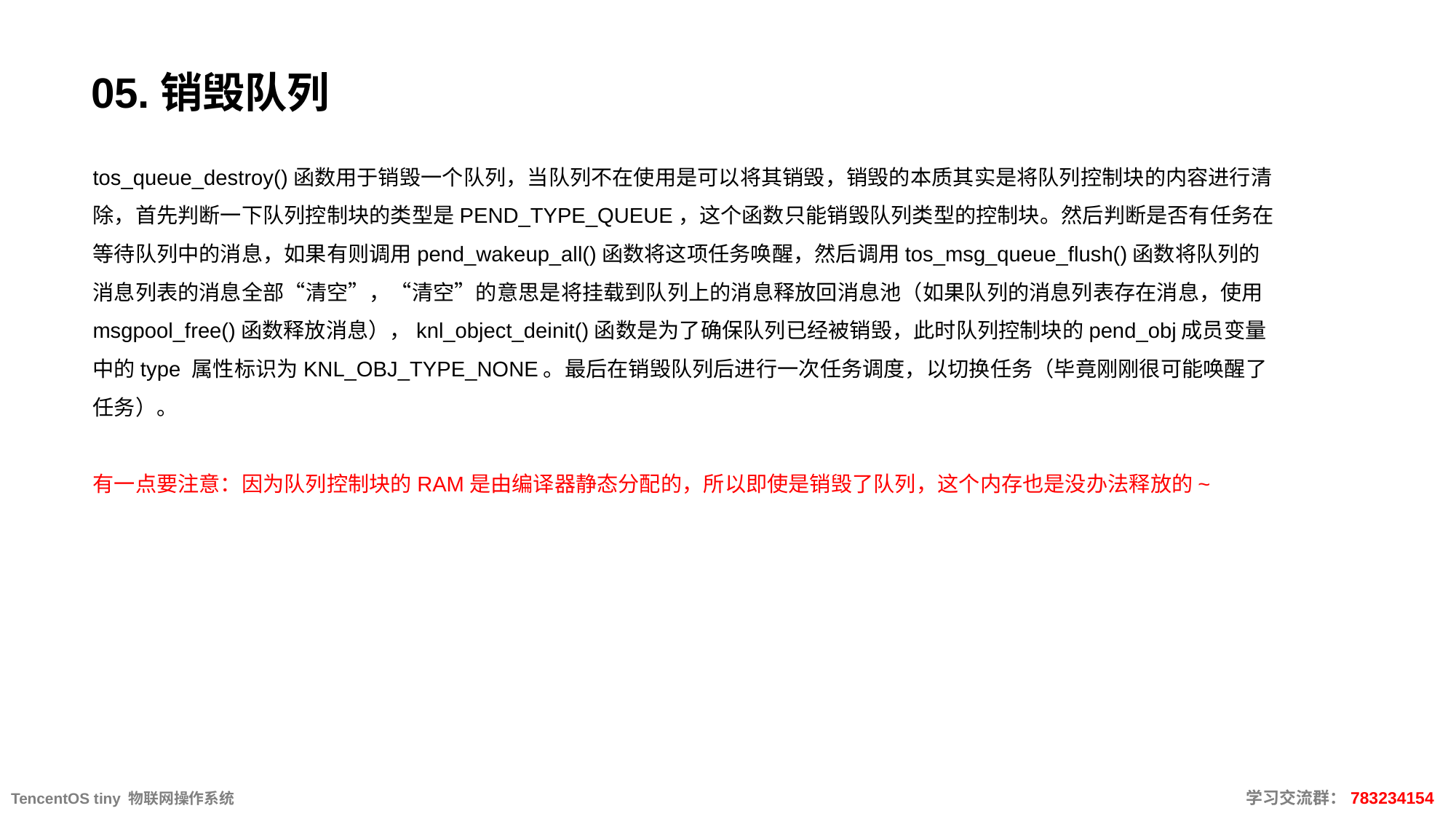

# 05.销毁队列
tos_queue_destroy()函数用于销毁一个队列，当队列不在使用是可以将其销毁，销毁的本质其实是将队列控制块的内容进行清除，首先判断一下队列控制块的类型是PEND_TYPE_QUEUE，这个函数只能销毁队列类型的控制块。然后判断是否有任务在等待队列中的消息，如果有则调用pend_wakeup_all()函数将这项任务唤醒，然后调用tos_msg_queue_flush()函数将队列的消息列表的消息全部“清空”，“清空”的意思是将挂载到队列上的消息释放回消息池（如果队列的消息列表存在消息，使用msgpool_free()函数释放消息），knl_object_deinit()函数是为了确保队列已经被销毁，此时队列控制块的pend_obj成员变量中的type 属性标识为KNL_OBJ_TYPE_NONE。最后在销毁队列后进行一次任务调度，以切换任务（毕竟刚刚很可能唤醒了任务）。

有一点要注意：因为队列控制块的RAM是由编译器静态分配的，所以即使是销毁了队列，这个内存也是没办法释放的~

TencentOS tiny 物联网操作系统									          学习交流群：783234154